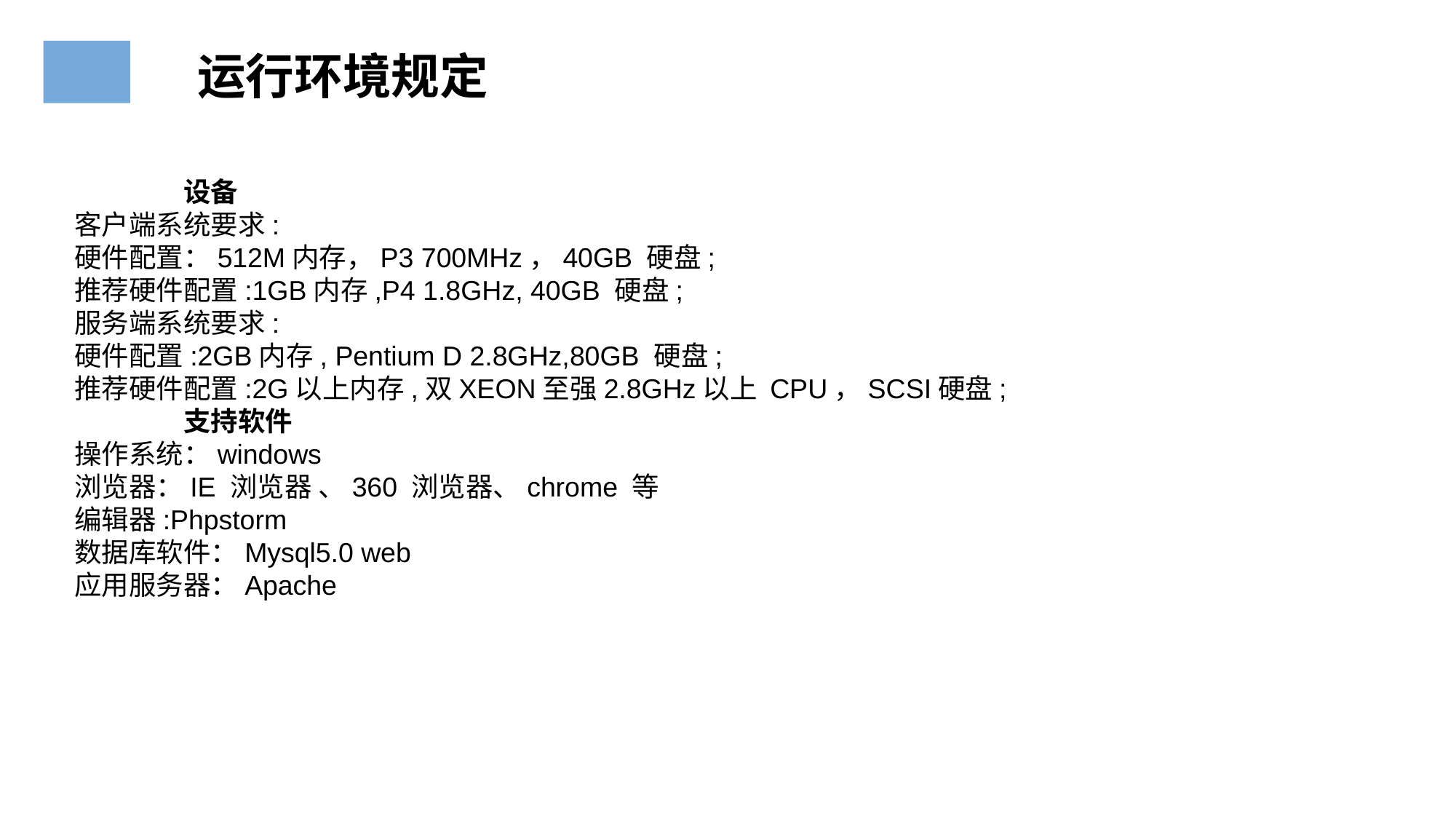

运行环境规定
#
设备
客户端系统要求:
硬件配置：512M内存，P3 700MHz，40GB 硬盘;
推荐硬件配置:1GB内存,P4 1.8GHz, 40GB 硬盘;
服务端系统要求:
硬件配置:2GB内存, Pentium D 2.8GHz,80GB 硬盘;
推荐硬件配置:2G以上内存,双XEON至强2.8GHz以上 CPU，SCSI硬盘;
支持软件
操作系统：windows
浏览器：IE 浏览器 、360 浏览器、chrome 等
编辑器:Phpstorm
数据库软件：Mysql5.0 web
应用服务器：Apache